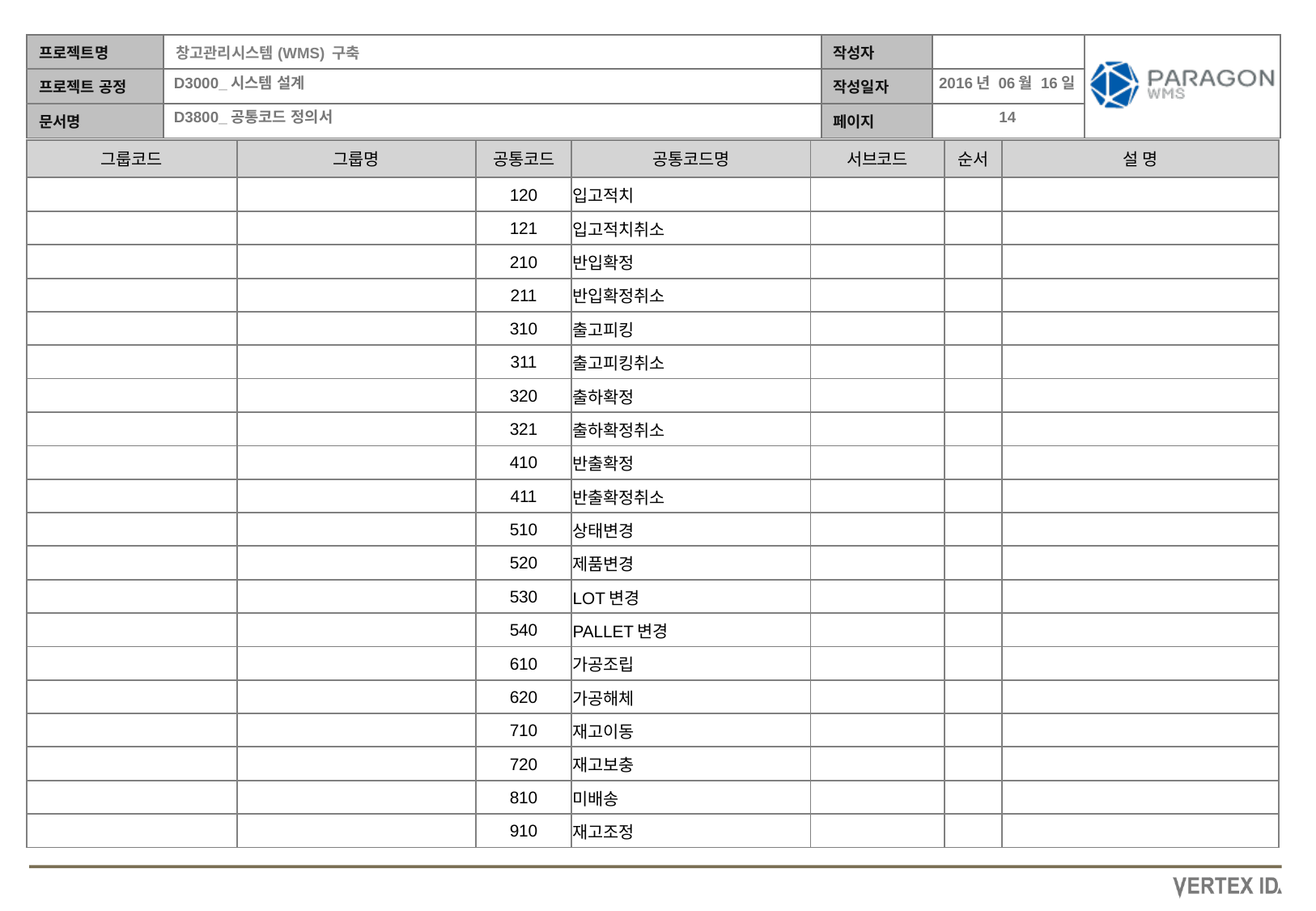

2016년 06월 16일
| 그룹코드 | 그룹명 | 공통코드 | 공통코드명 | 서브코드 | 순서 | 설 명 |
| --- | --- | --- | --- | --- | --- | --- |
|  |  | 120 | 입고적치 |  |  |  |
| --- | --- | --- | --- | --- | --- | --- |
|  |  | 121 | 입고적치취소 |  |  |  |
|  |  | 210 | 반입확정 |  |  |  |
|  |  | 211 | 반입확정취소 |  |  |  |
|  |  | 310 | 출고피킹 |  |  |  |
|  |  | 311 | 출고피킹취소 |  |  |  |
|  |  | 320 | 출하확정 |  |  |  |
|  |  | 321 | 출하확정취소 |  |  |  |
|  |  | 410 | 반출확정 |  |  |  |
|  |  | 411 | 반출확정취소 |  |  |  |
|  |  | 510 | 상태변경 |  |  |  |
|  |  | 520 | 제품변경 |  |  |  |
|  |  | 530 | LOT변경 |  |  |  |
|  |  | 540 | PALLET변경 |  |  |  |
|  |  | 610 | 가공조립 |  |  |  |
|  |  | 620 | 가공해체 |  |  |  |
|  |  | 710 | 재고이동 |  |  |  |
|  |  | 720 | 재고보충 |  |  |  |
|  |  | 810 | 미배송 |  |  |  |
|  |  | 910 | 재고조정 |  |  |  |